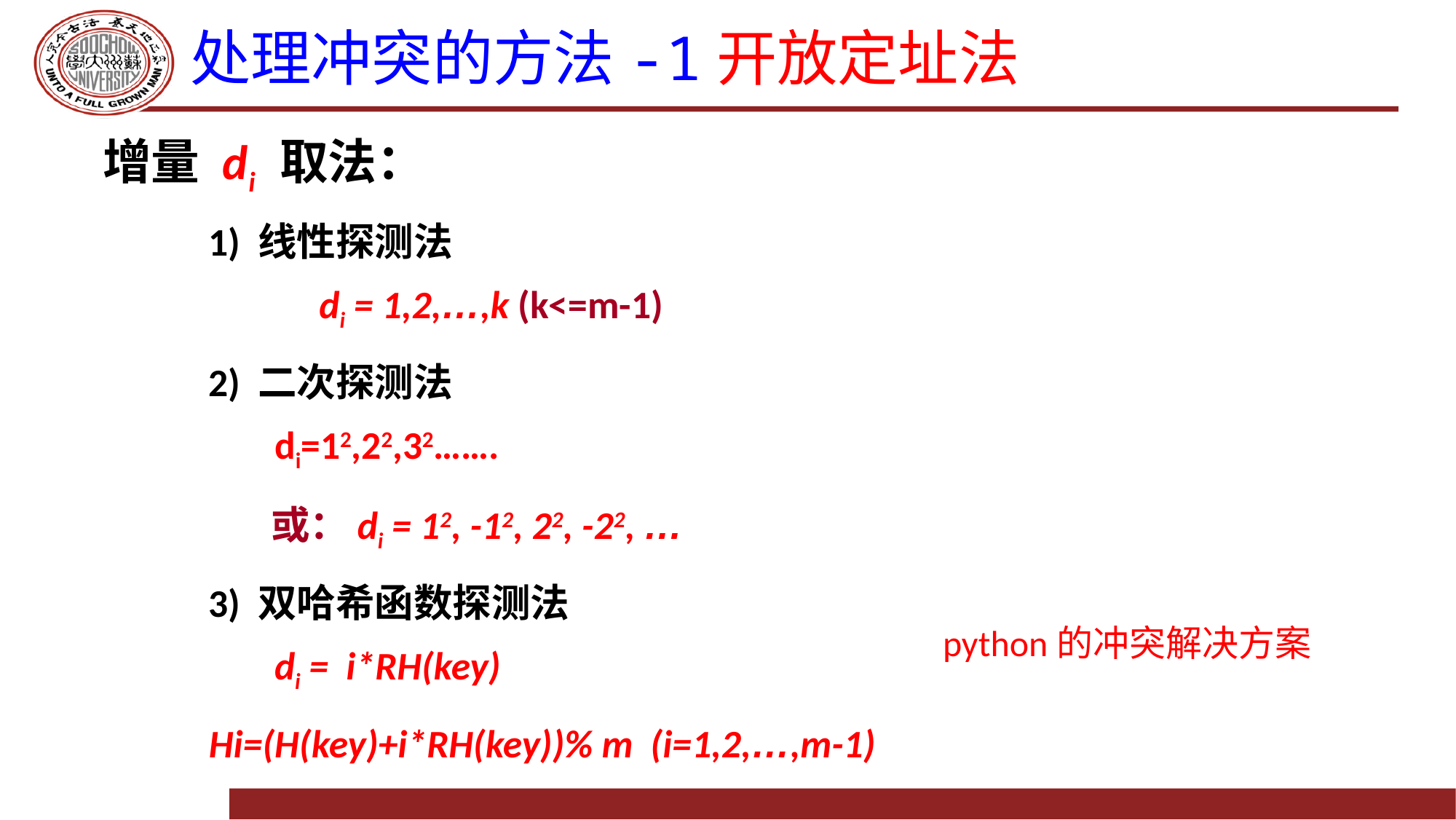

# 处理冲突的方法-1开放定址法
增量 di  取法：
1) 线性探测法
      di = 1,2,…,k (k<=m-1)
2) 二次探测法
 di=12,22,32…….
      或：di = 12, -12, 22, -22, …
3) 双哈希函数探测法
 di =  i*RH(key)
Hi=(H(key)+i*RH(key))% m  (i=1,2,…,m-1)

python的冲突解决方案